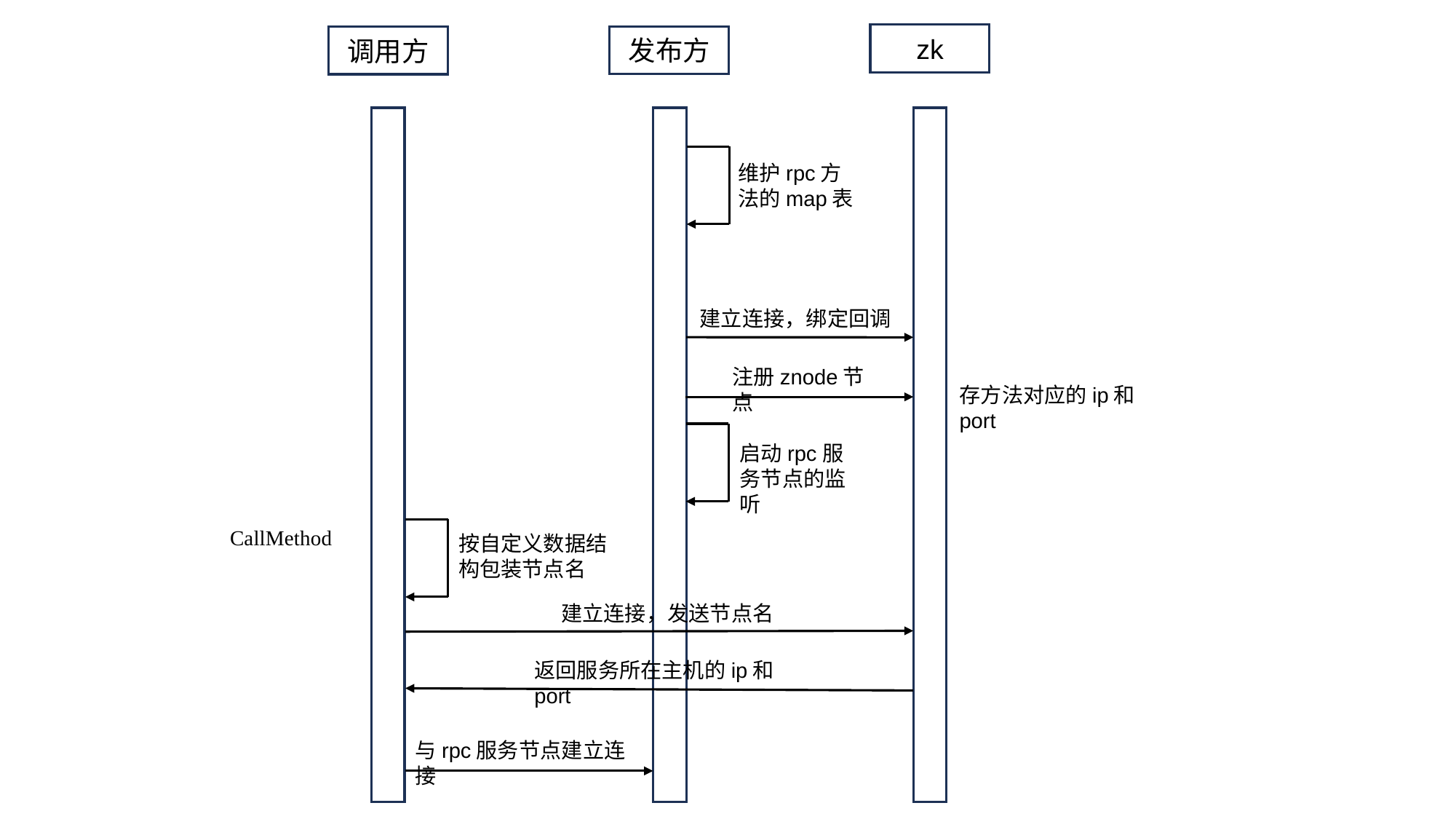

zk
发布方
调用方

维护rpc方法的map表
建立连接，绑定回调
注册znode节点
存方法对应的ip和port
启动rpc服务节点的监听
CallMethod
按自定义数据结构包装节点名
建立连接，发送节点名
返回服务所在主机的ip和port
与rpc服务节点建立连接